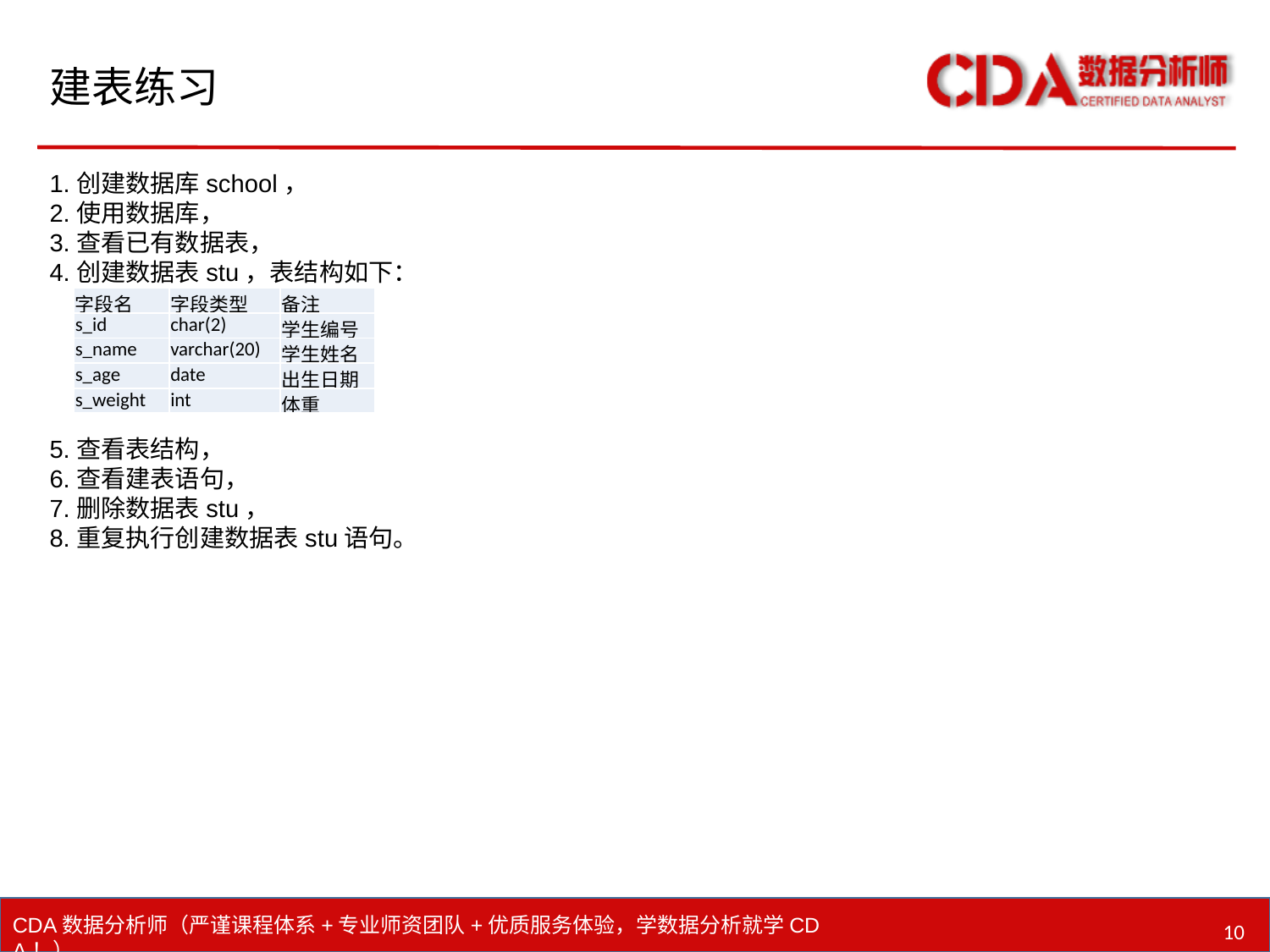

# 建表练习
1.创建数据库school，
2.使用数据库，
3.查看已有数据表，
4.创建数据表stu，表结构如下：

5.查看表结构，
6.查看建表语句，
7.删除数据表stu，
8.重复执行创建数据表stu语句。

| 字段名 | 字段类型 | 备注 |
| --- | --- | --- |
| s\_id | char(2) | 学生编号 |
| s\_name | varchar(20) | 学生姓名 |
| s\_age | date | 出生日期 |
| s\_weight | int | 体重 |
10